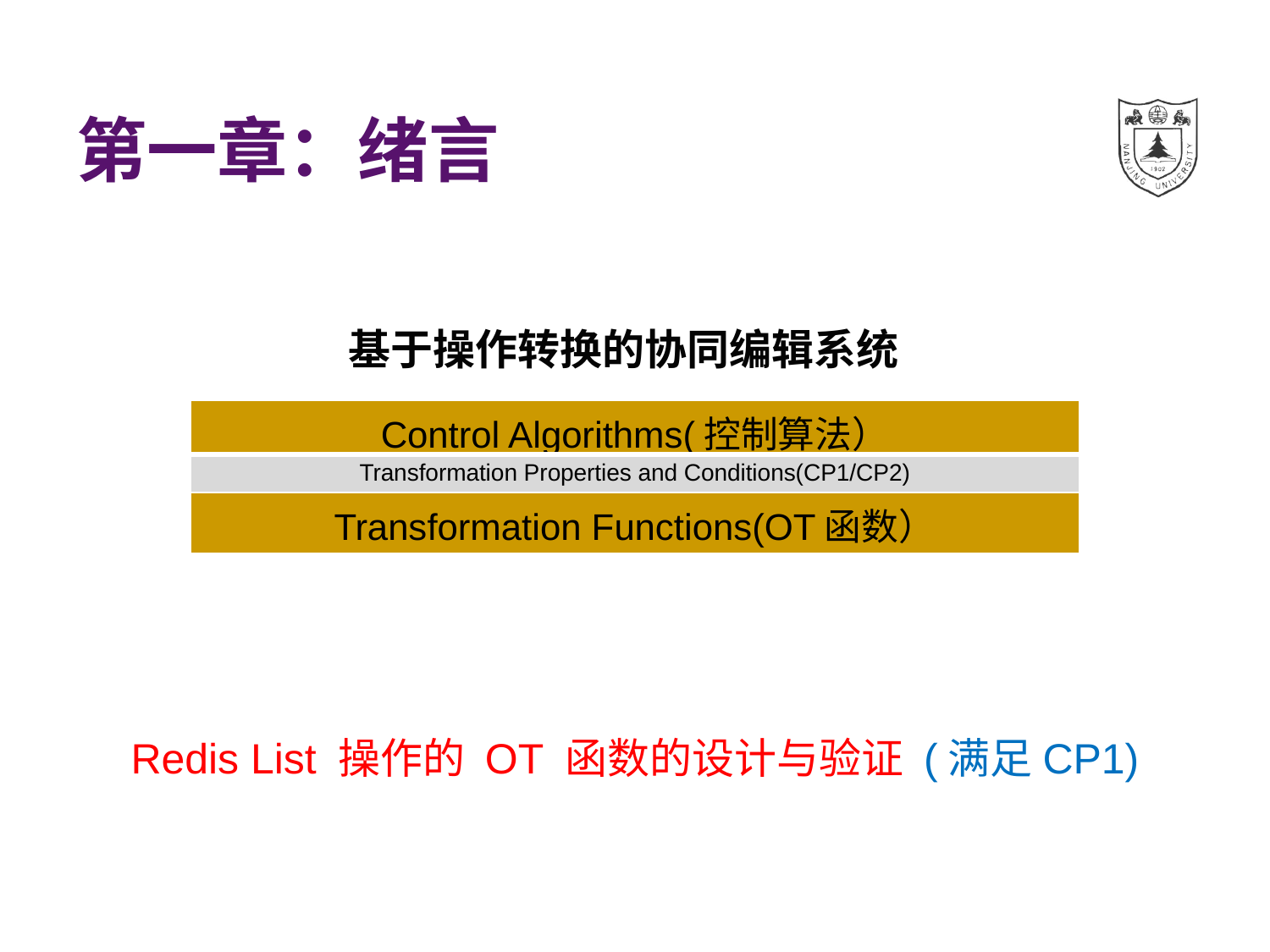

# 第一章：绪言

Redis List 操作的 OT 函数的设计与验证 (满足CP1)

基于操作转换的协同编辑系统

| Control Algorithms(控制算法） |
| --- |
| Transformation Properties and Conditions(CP1/CP2) |
| Transformation Functions(OT函数） |